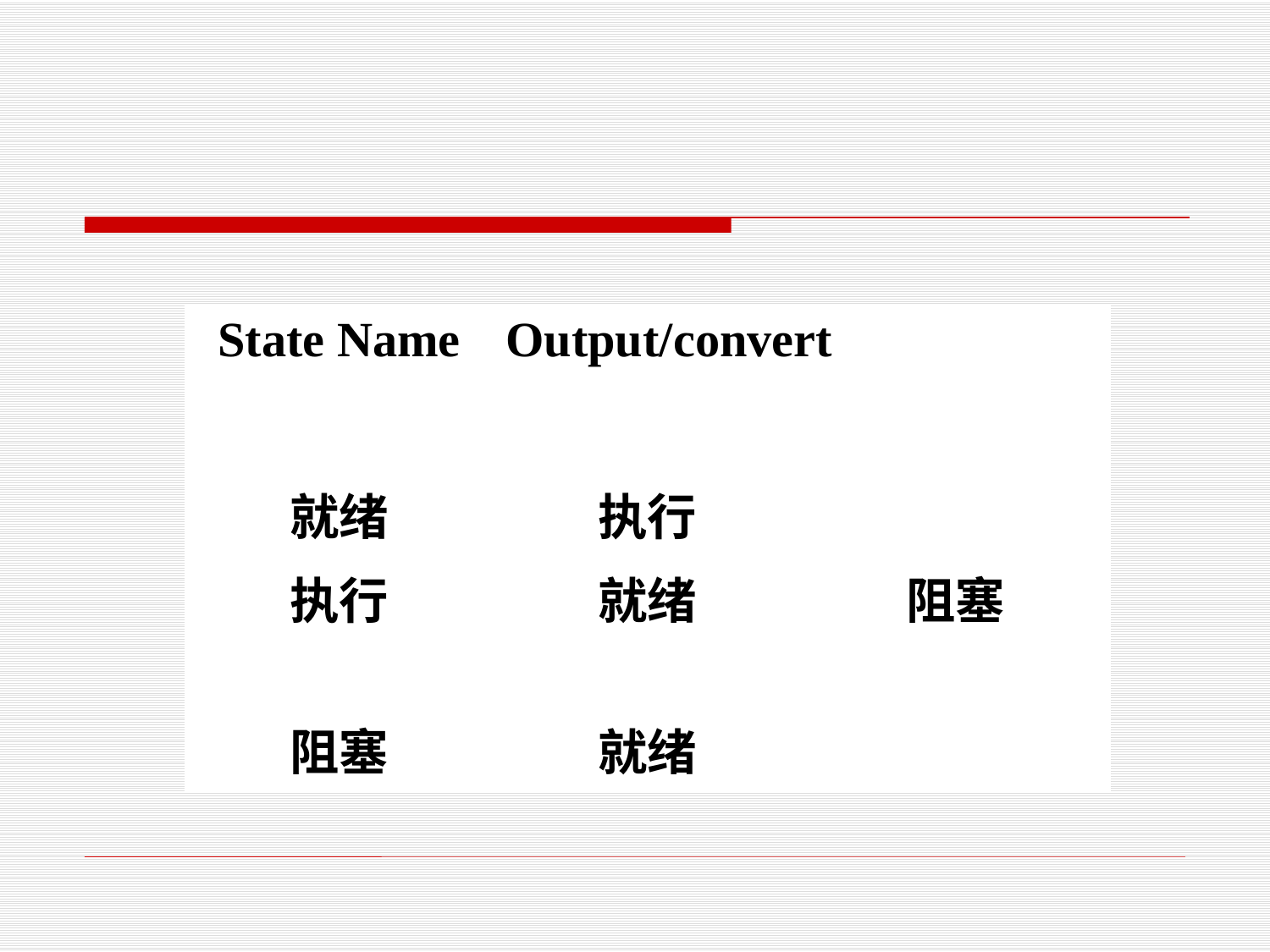

#

| State Name | Output/convert |  |
| --- | --- | --- |
| 就绪 | 执行 |  |
| 执行 | 就绪 | 阻塞 |
| 阻塞 | 就绪 |  |